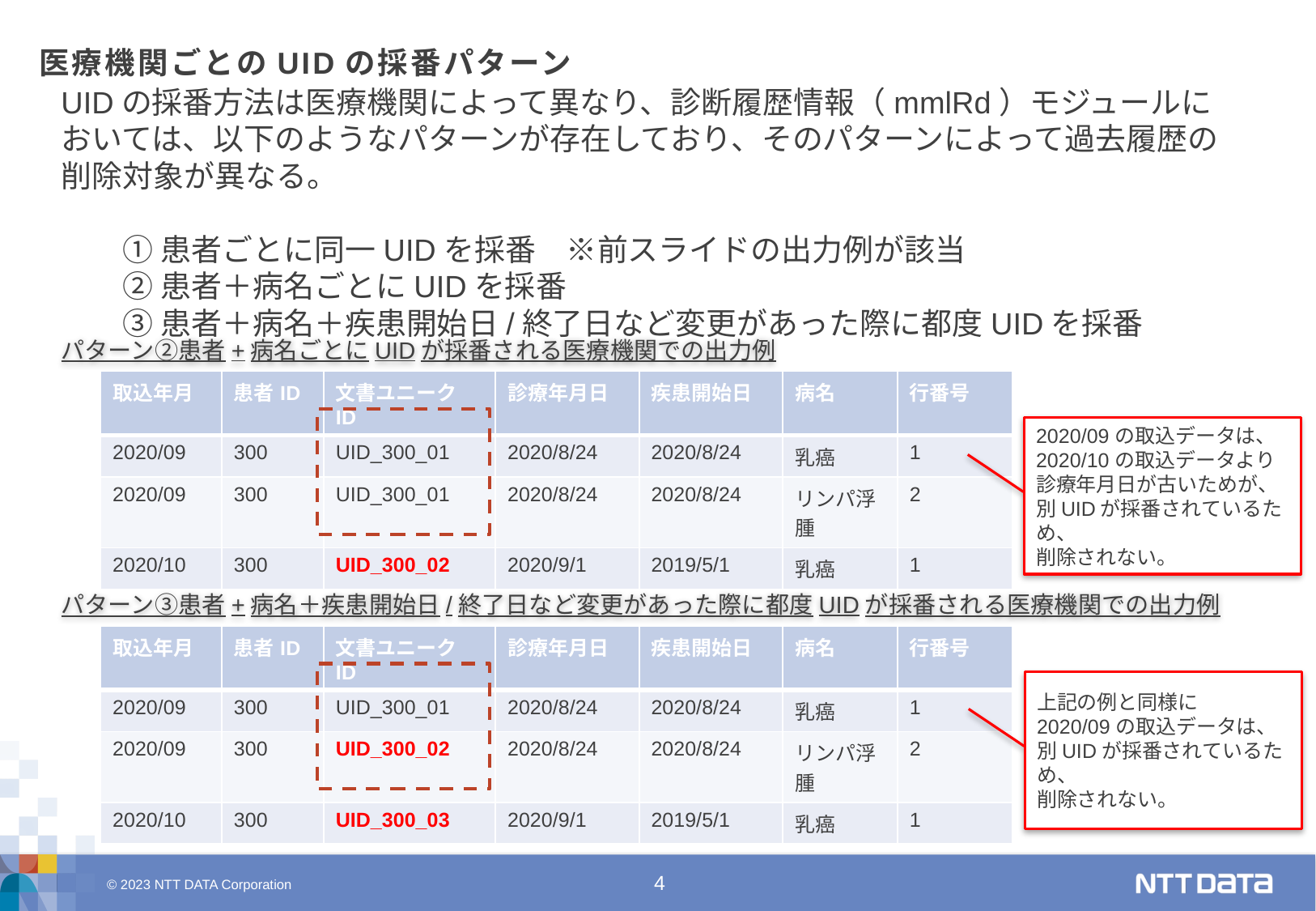

# 医療機関ごとのUIDの採番パターン
UIDの採番方法は医療機関によって異なり、診断履歴情報（mmlRd）モジュールにおいては、以下のようなパターンが存在しており、そのパターンによって過去履歴の削除対象が異なる。

①患者ごとに同一UIDを採番　※前スライドの出力例が該当
②患者＋病名ごとにUIDを採番
③患者＋病名＋疾患開始日/終了日など変更があった際に都度UIDを採番

パターン②患者+病名ごとにUIDが採番される医療機関での出力例
| 取込年月 | 患者ID | 文書ユニークID | 診療年月日 | 疾患開始日 | 病名 | 行番号 |
| --- | --- | --- | --- | --- | --- | --- |
| 2020/09 | 300 | UID\_300\_01 | 2020/8/24 | 2020/8/24 | 乳癌 | 1 |
| 2020/09 | 300 | UID\_300\_01 | 2020/8/24 | 2020/8/24 | リンパ浮腫 | 2 |
| 2020/10 | 300 | UID\_300\_02 | 2020/9/1 | 2019/5/1 | 乳癌 | 1 |

2020/09の取込データは、
2020/10の取込データより
診療年月日が古いためが、
別UIDが採番されているため、
削除されない。
パターン③患者+病名＋疾患開始日/終了日など変更があった際に都度UIDが採番される医療機関での出力例
| 取込年月 | 患者ID | 文書ユニークID | 診療年月日 | 疾患開始日 | 病名 | 行番号 |
| --- | --- | --- | --- | --- | --- | --- |
| 2020/09 | 300 | UID\_300\_01 | 2020/8/24 | 2020/8/24 | 乳癌 | 1 |
| 2020/09 | 300 | UID\_300\_02 | 2020/8/24 | 2020/8/24 | リンパ浮腫 | 2 |
| 2020/10 | 300 | UID\_300\_03 | 2020/9/1 | 2019/5/1 | 乳癌 | 1 |

上記の例と同様に
2020/09の取込データは、
別UIDが採番されているため、
削除されない。